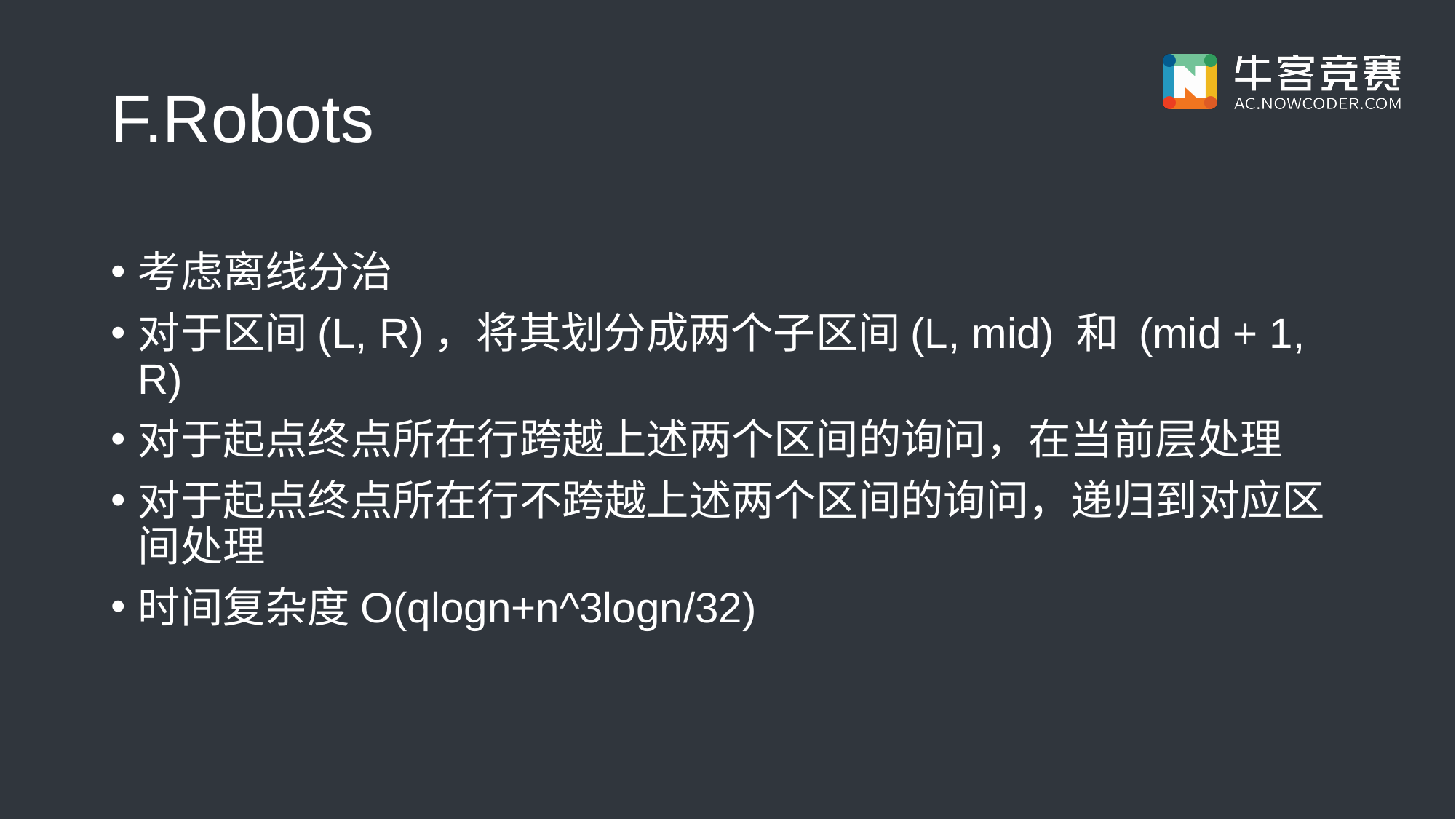

# F.Robots

考虑离线分治
对于区间(L, R)，将其划分成两个子区间(L, mid) 和 (mid + 1, R)
对于起点终点所在行跨越上述两个区间的询问，在当前层处理
对于起点终点所在行不跨越上述两个区间的询问，递归到对应区间处理
时间复杂度O(qlogn+n^3logn/32)